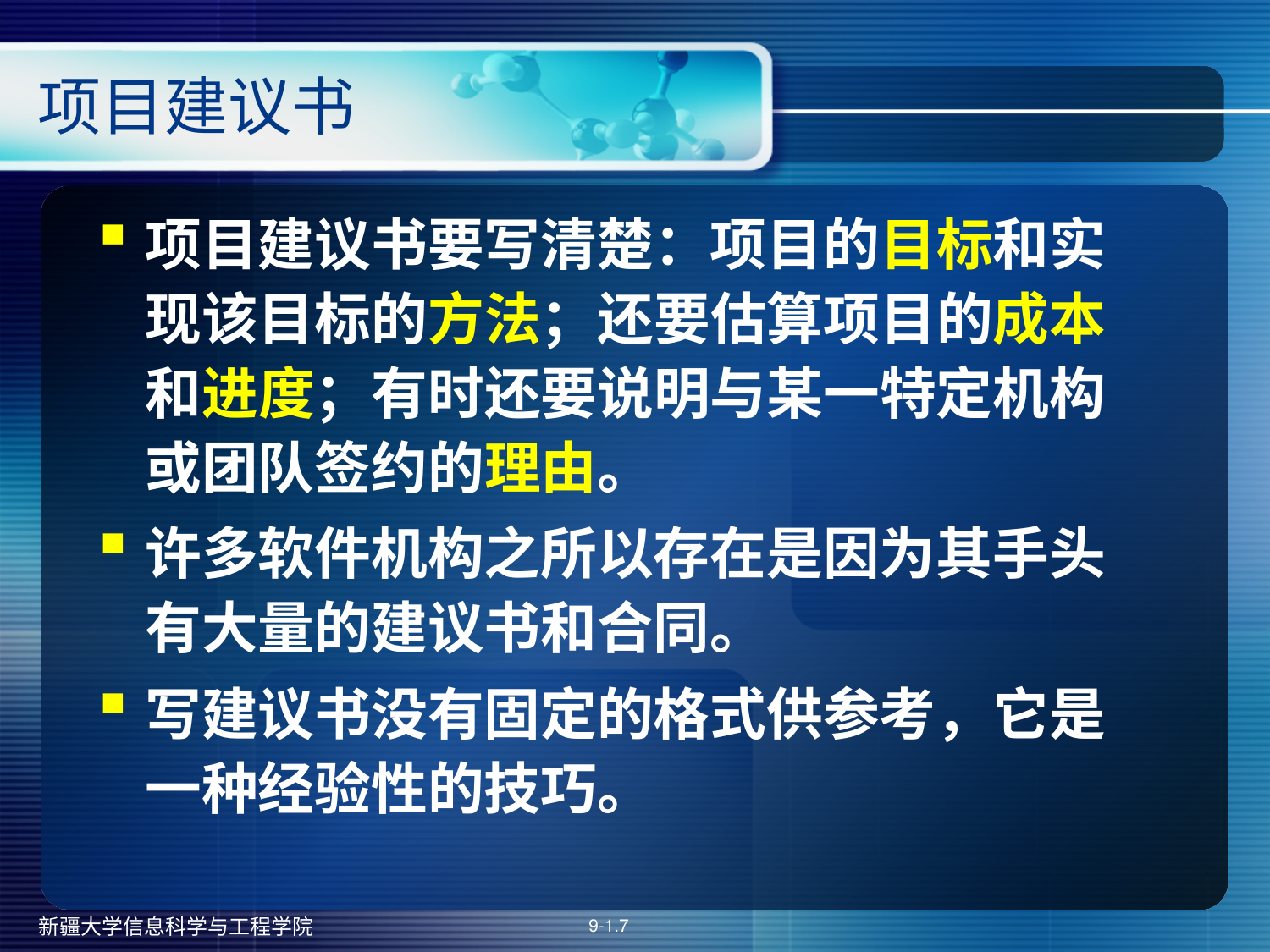

# 项目建议书
项目建议书要写清楚：项目的目标和实现该目标的方法；还要估算项目的成本和进度；有时还要说明与某一特定机构或团队签约的理由。
许多软件机构之所以存在是因为其手头有大量的建议书和合同。
写建议书没有固定的格式供参考，它是一种经验性的技巧。